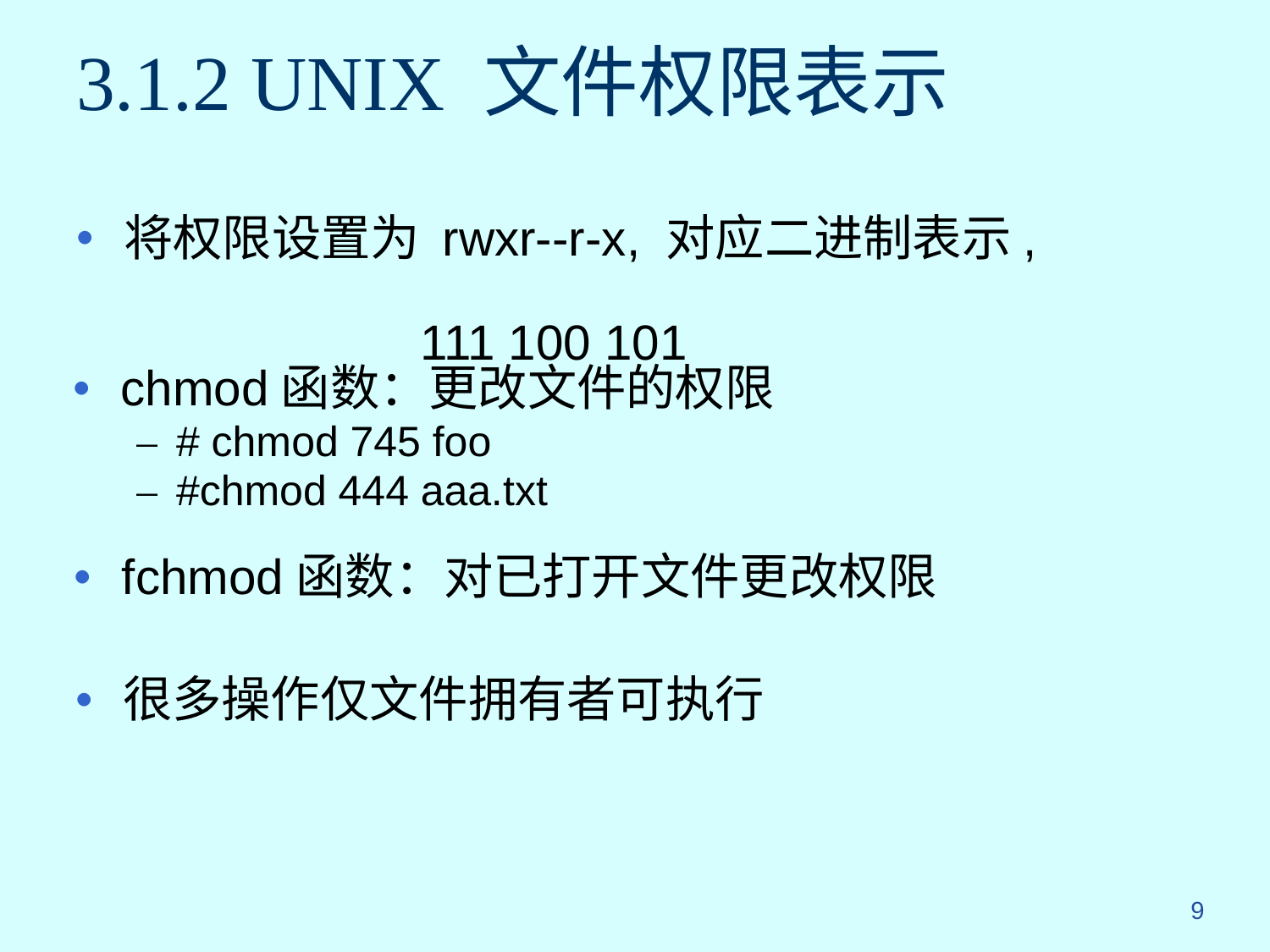

# 3.1.2 UNIX 文件权限表示
将权限设置为 rwxr--r-x, 对应二进制表示,
                         111 100 101
chmod函数：更改文件的权限
# chmod 745 foo
#chmod 444 aaa.txt
fchmod函数：对已打开文件更改权限
很多操作仅文件拥有者可执行
9
9